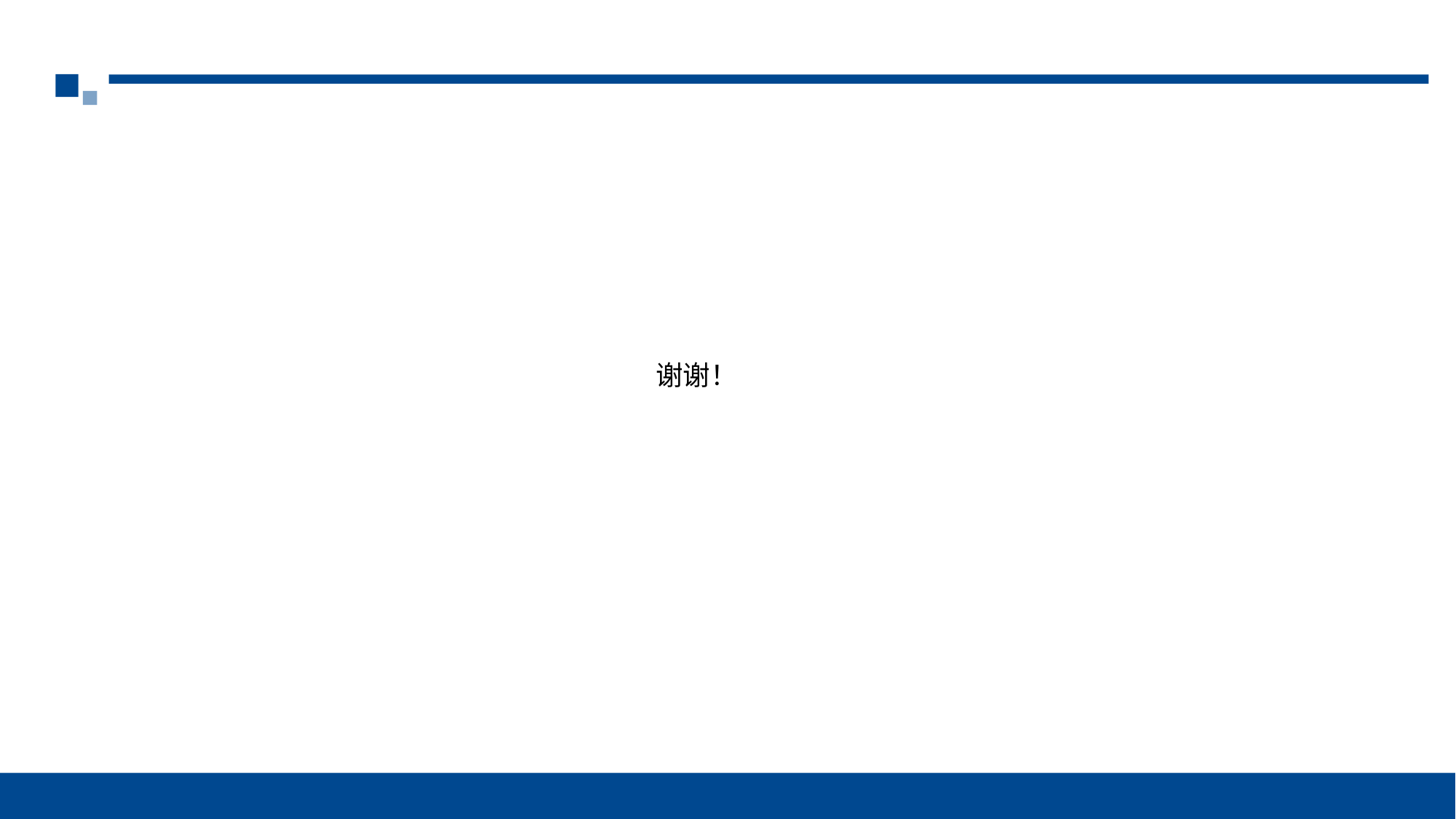

谢谢！
人力资源
外包服务
灵活用工
智能服务
智能考试
面试平台
招聘
猎头